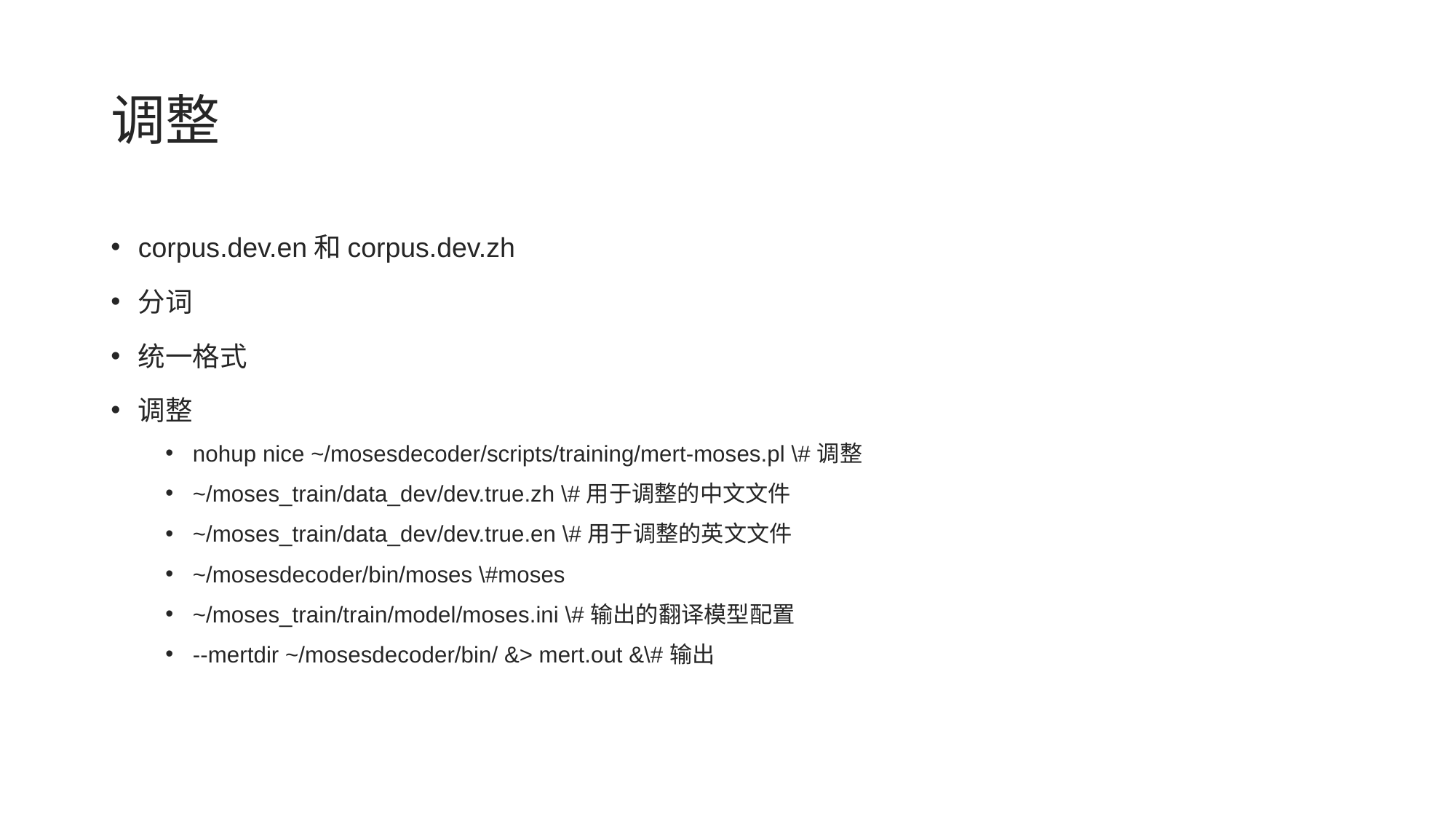

# 调整
corpus.dev.en和corpus.dev.zh
分词
统一格式
调整
nohup nice ~/mosesdecoder/scripts/training/mert-moses.pl \#调整
~/moses_train/data_dev/dev.true.zh \#用于调整的中文文件
~/moses_train/data_dev/dev.true.en \#用于调整的英文文件
~/mosesdecoder/bin/moses \#moses
~/moses_train/train/model/moses.ini \#输出的翻译模型配置
--mertdir ~/mosesdecoder/bin/ &> mert.out &\#输出